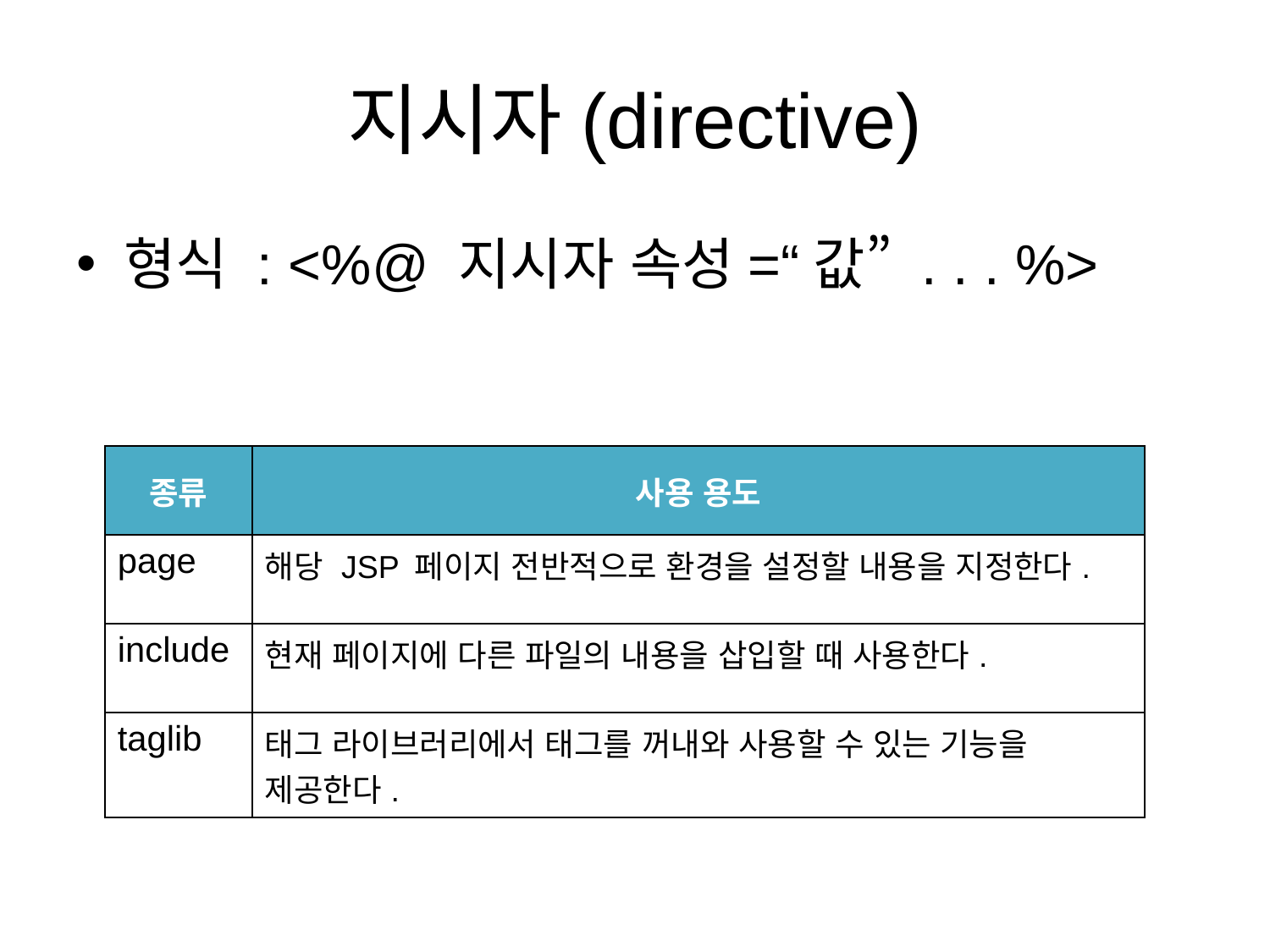

# 지시자(directive)
형식 : <%@ 지시자 속성=“값” . . . %>

| 종류 | 사용 용도 |
| --- | --- |
| page | 해당 JSP 페이지 전반적으로 환경을 설정할 내용을 지정한다. |
| include | 현재 페이지에 다른 파일의 내용을 삽입할 때 사용한다. |
| taglib | 태그 라이브러리에서 태그를 꺼내와 사용할 수 있는 기능을 제공한다. |